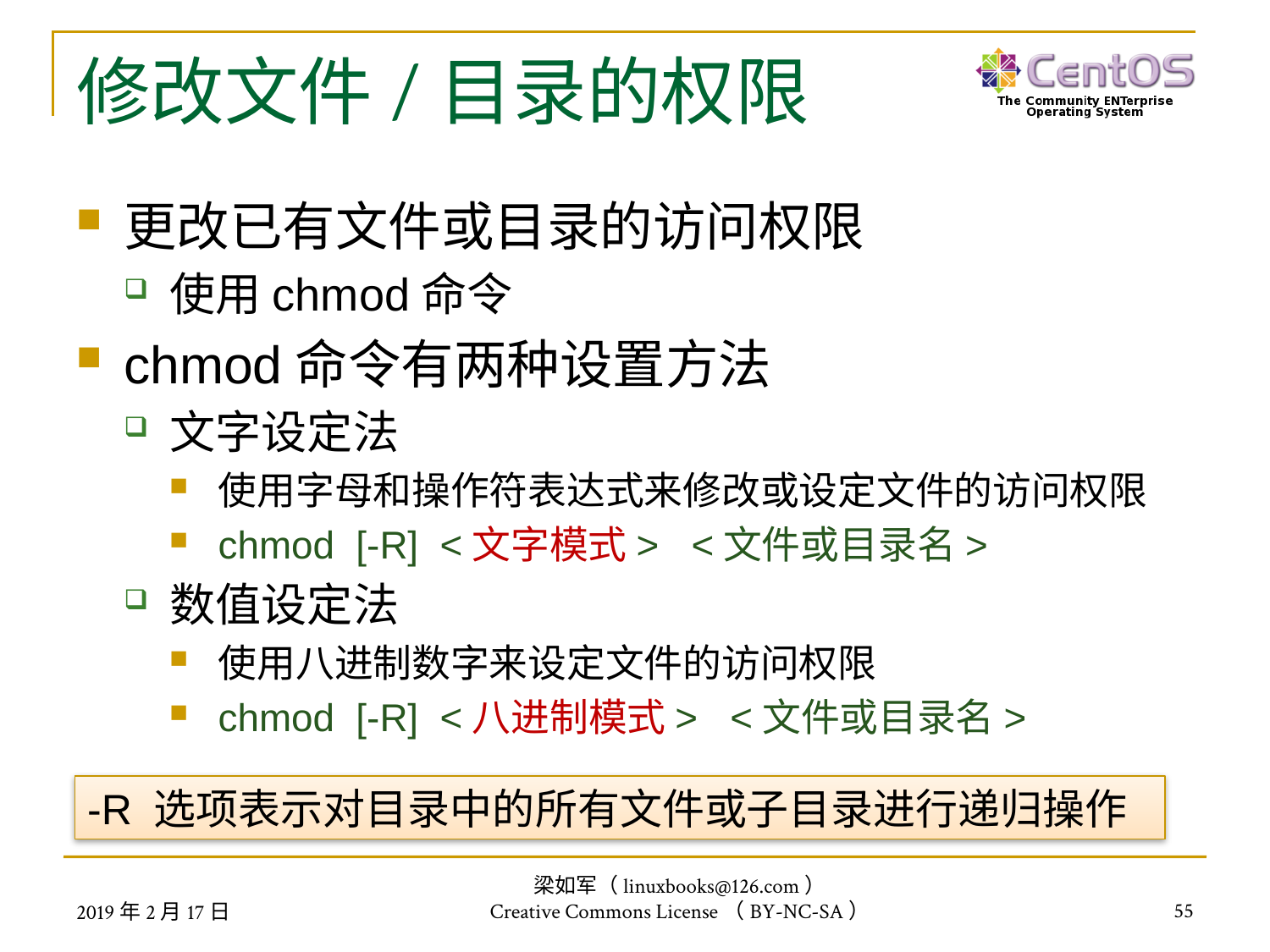

# 修改文件/目录的权限
更改已有文件或目录的访问权限
使用chmod命令
chmod命令有两种设置方法
文字设定法
使用字母和操作符表达式来修改或设定文件的访问权限
chmod  [-R]  <文字模式>   <文件或目录名>
数值设定法
使用八进制数字来设定文件的访问权限
chmod  [-R]  <八进制模式>   <文件或目录名>
-R 选项表示对目录中的所有文件或子目录进行递归操作
梁如军（linuxbooks@126.com）
Creative Commons License（BY-NC-SA）
2019年2月17日
55